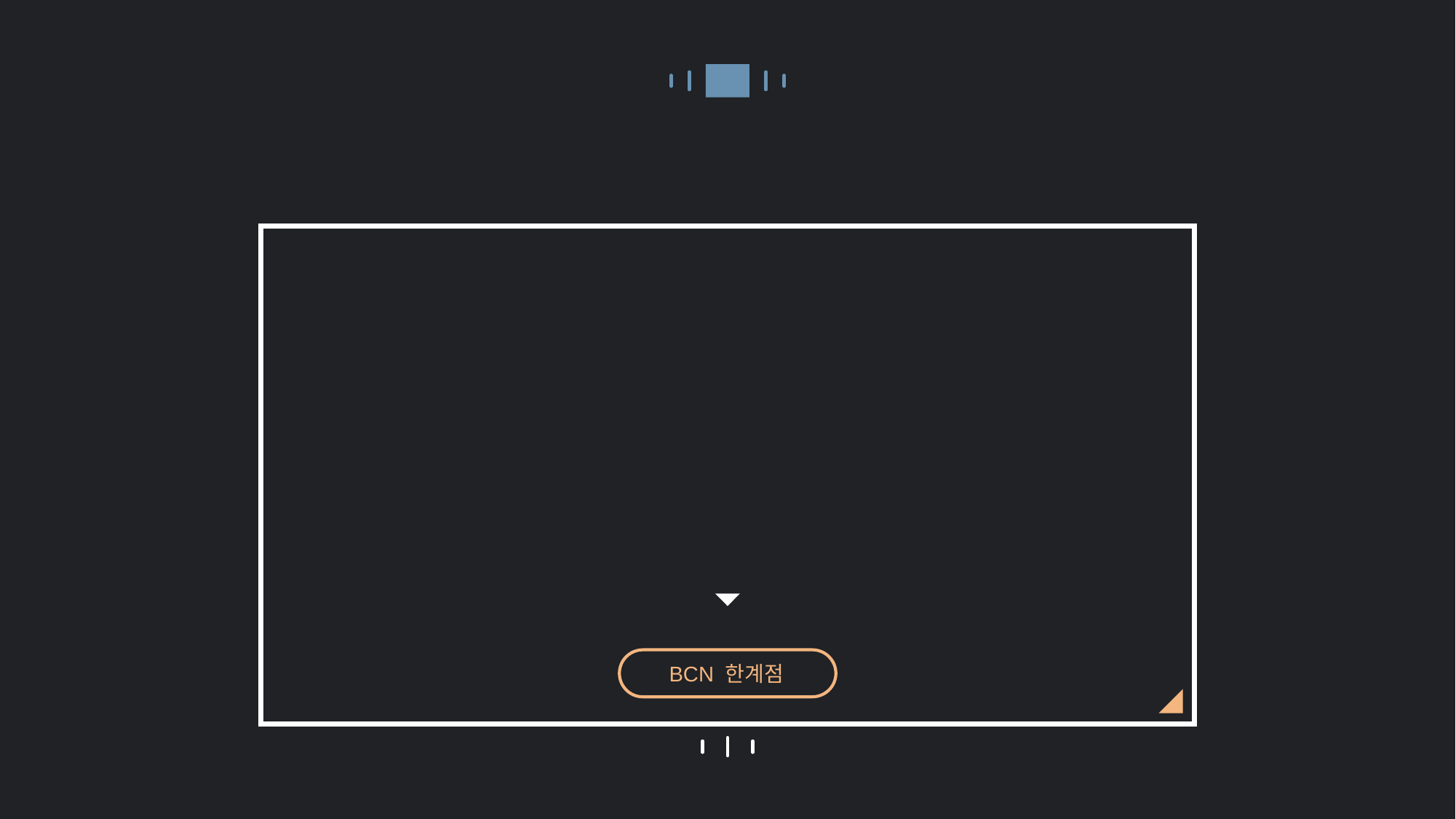

04

BCN의 한계점
한계점이 짧으면 여기에 적을거

BCN 한계점

출처 : 적어주는거 잊지말고
3조